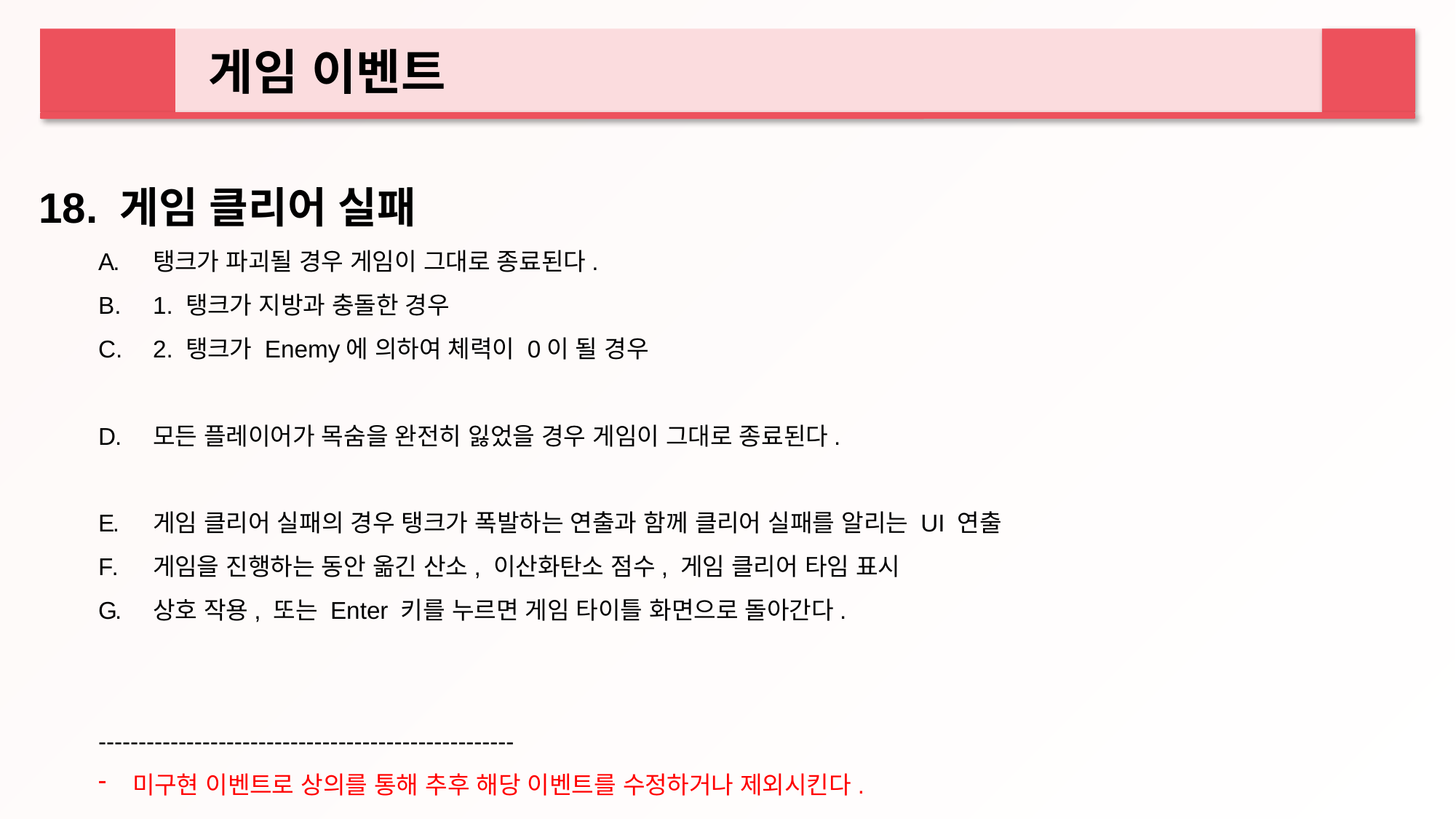

게임 이벤트

18. 게임 클리어 실패
탱크가 파괴될 경우 게임이 그대로 종료된다.
1. 탱크가 지방과 충돌한 경우
2. 탱크가 Enemy에 의하여 체력이 0이 될 경우

모든 플레이어가 목숨을 완전히 잃었을 경우 게임이 그대로 종료된다.

게임 클리어 실패의 경우 탱크가 폭발하는 연출과 함께 클리어 실패를 알리는 UI 연출
게임을 진행하는 동안 옮긴 산소, 이산화탄소 점수, 게임 클리어 타임 표시
상호 작용, 또는 Enter 키를 누르면 게임 타이틀 화면으로 돌아간다.

----------------------------------------------------
미구현 이벤트로 상의를 통해 추후 해당 이벤트를 수정하거나 제외시킨다.